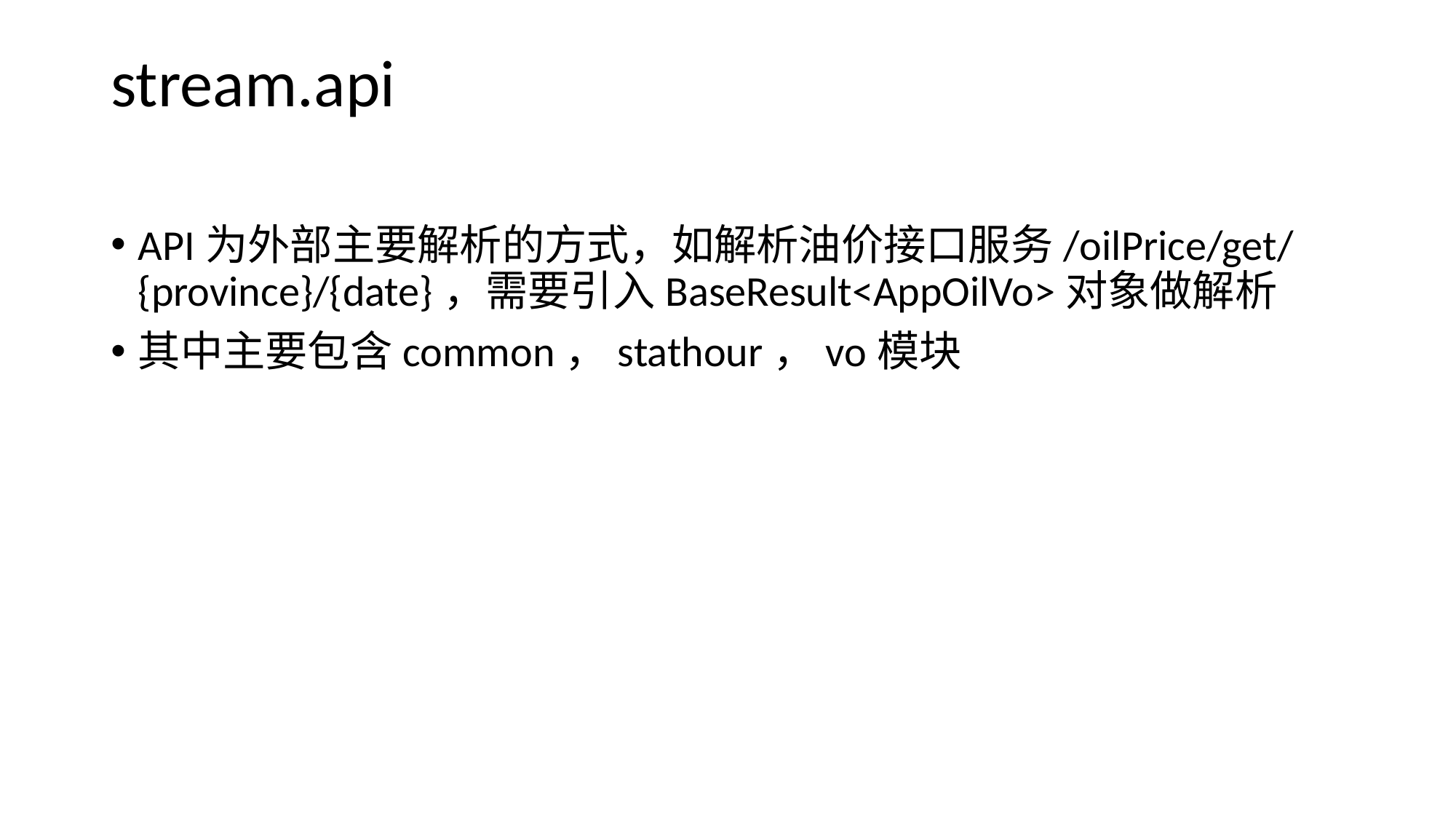

# stream.api
API为外部主要解析的方式，如解析油价接口服务/oilPrice/get/{province}/{date}，需要引入BaseResult<AppOilVo>对象做解析
其中主要包含common，stathour，vo模块